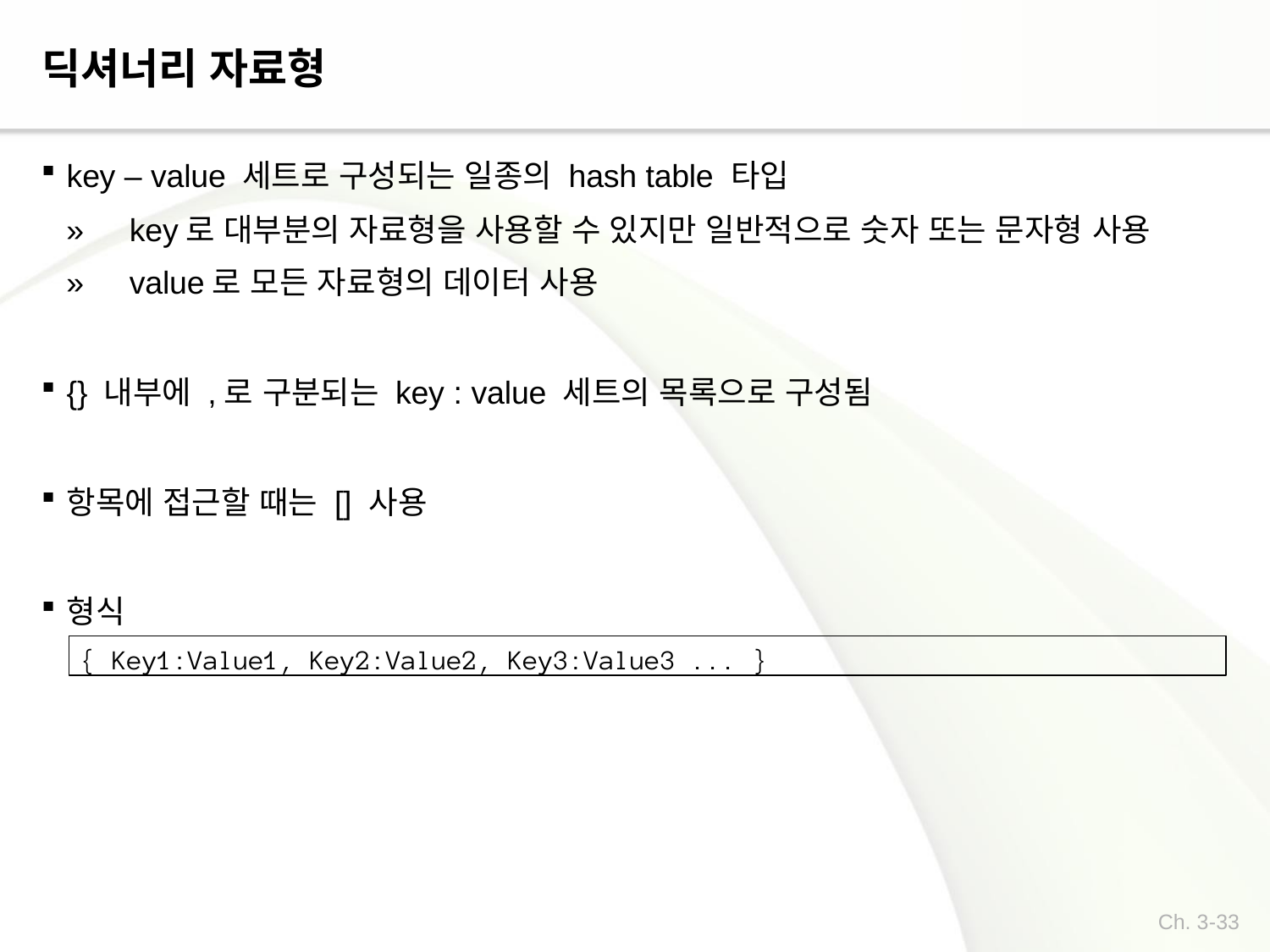

# 딕셔너리 자료형
key – value 세트로 구성되는 일종의 hash table 타입
»	key로 대부분의 자료형을 사용할 수 있지만 일반적으로 숫자 또는 문자형 사용
»	value로 모든 자료형의 데이터 사용

{} 내부에 ,로 구분되는 key : value 세트의 목록으로 구성됨

항목에 접근할 때는 [] 사용

형식
{ Key1:Value1, Key2:Value2, Key3:Value3 ... }
Ch. 3-33